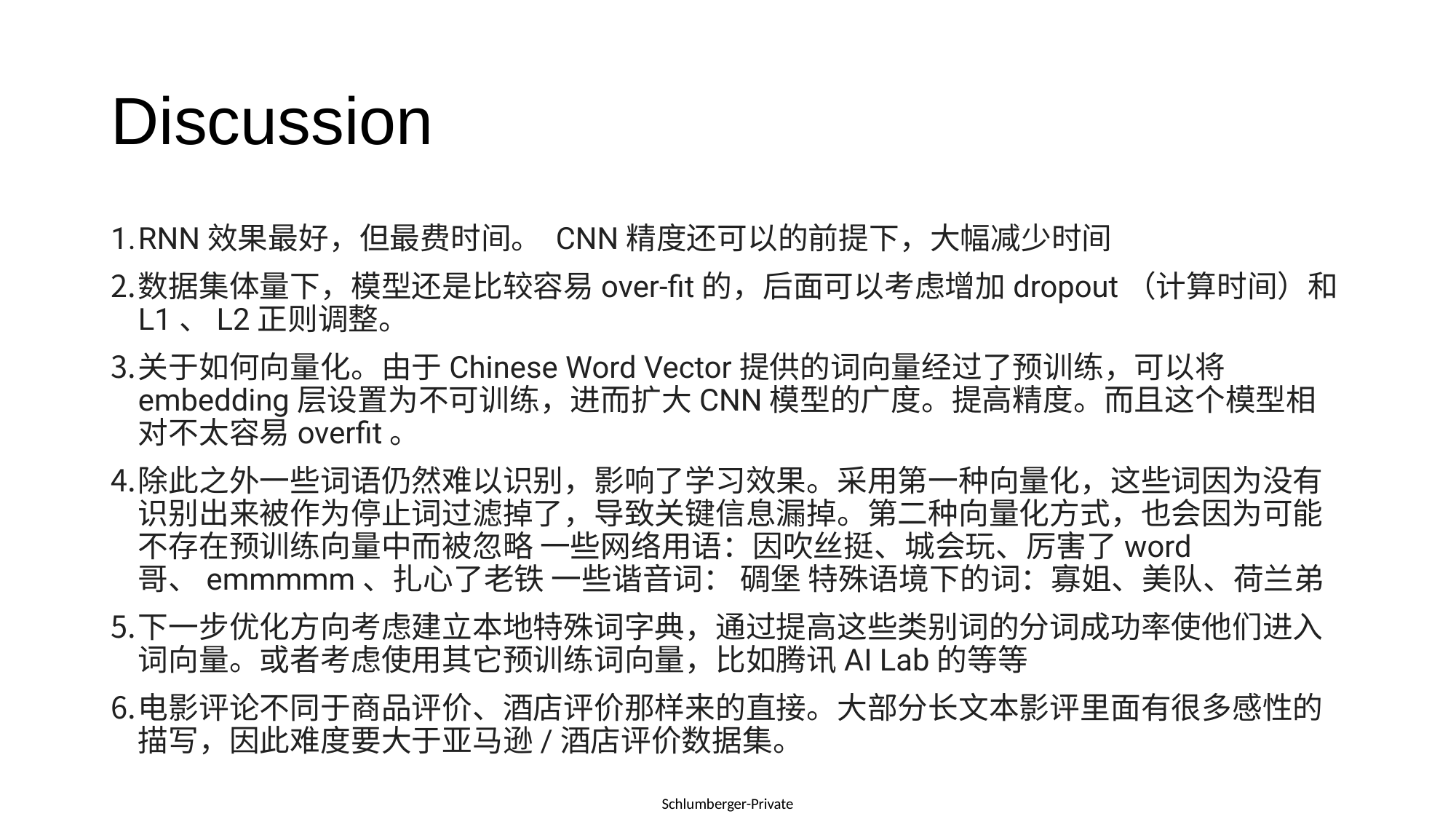

# Discussion
RNN效果最好，但最费时间。 CNN精度还可以的前提下，大幅减少时间
数据集体量下，模型还是比较容易over-fit的，后面可以考虑增加dropout（计算时间）和L1、L2正则调整。
关于如何向量化。由于Chinese Word Vector提供的词向量经过了预训练，可以将embedding层设置为不可训练，进而扩大CNN模型的广度。提高精度。而且这个模型相对不太容易overfit。
除此之外一些词语仍然难以识别，影响了学习效果。采用第一种向量化，这些词因为没有识别出来被作为停止词过滤掉了，导致关键信息漏掉。第二种向量化方式，也会因为可能不存在预训练向量中而被忽略 一些网络用语：因吹丝挺、城会玩、厉害了word哥、emmmmm、扎心了老铁 一些谐音词： 碉堡 特殊语境下的词：寡姐、美队、荷兰弟
下一步优化方向考虑建立本地特殊词字典，通过提高这些类别词的分词成功率使他们进入词向量。或者考虑使用其它预训练词向量，比如腾讯AI Lab的等等
电影评论不同于商品评价、酒店评价那样来的直接。大部分长文本影评里面有很多感性的描写，因此难度要大于亚马逊/酒店评价数据集。